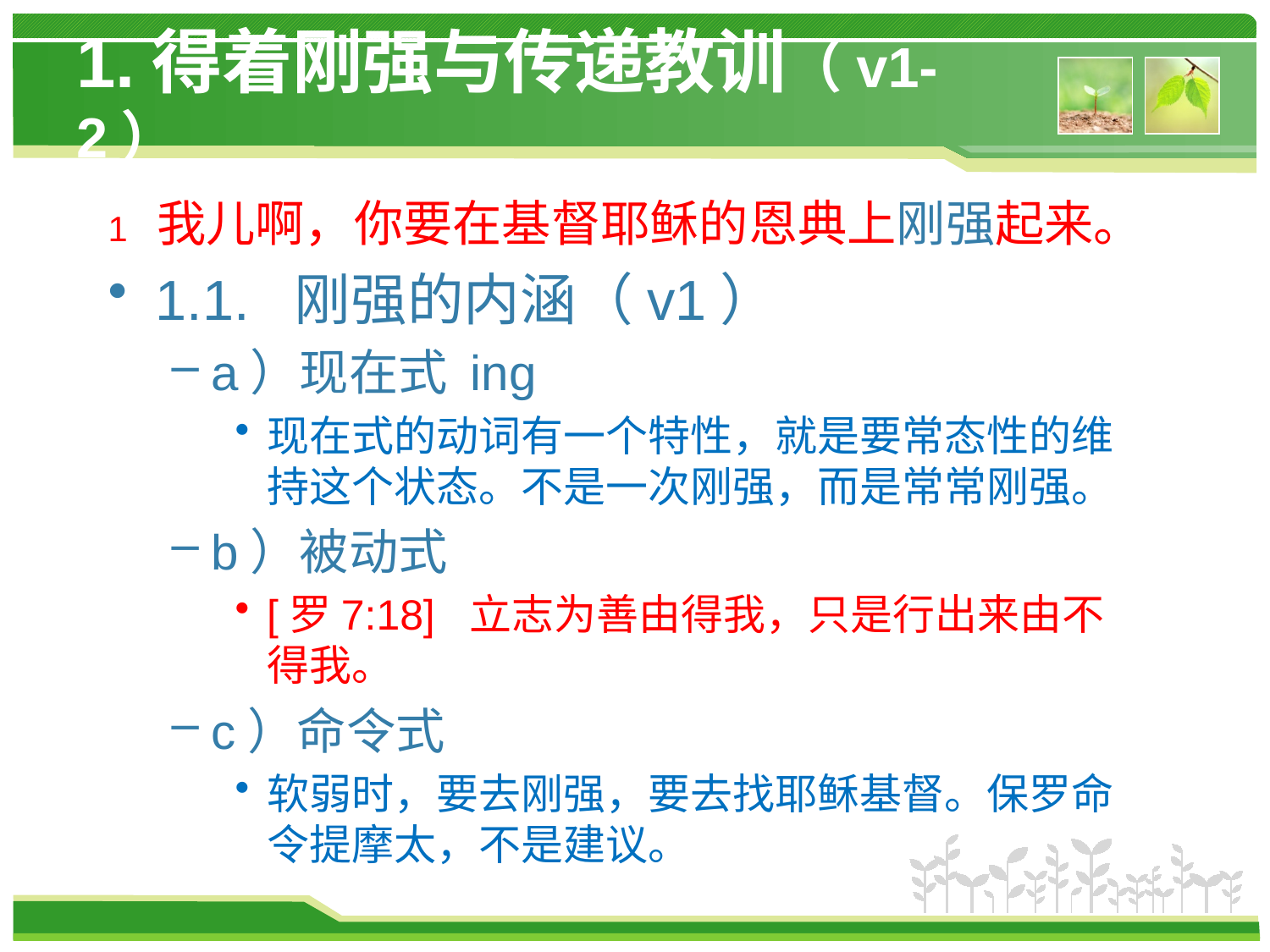

# 1.得着刚强与传递教训（v1-2）
1 我儿啊，你要在基督耶稣的恩典上刚强起来。
1.1.  刚强的内涵（v1）
a）现在式 ing
现在式的动词有一个特性，就是要常态性的维持这个状态。不是一次刚强，而是常常刚强。
b）被动式
[罗7:18]  立志为善由得我，只是行出来由不得我。
c）命令式
软弱时，要去刚强，要去找耶稣基督。保罗命令提摩太，不是建议。